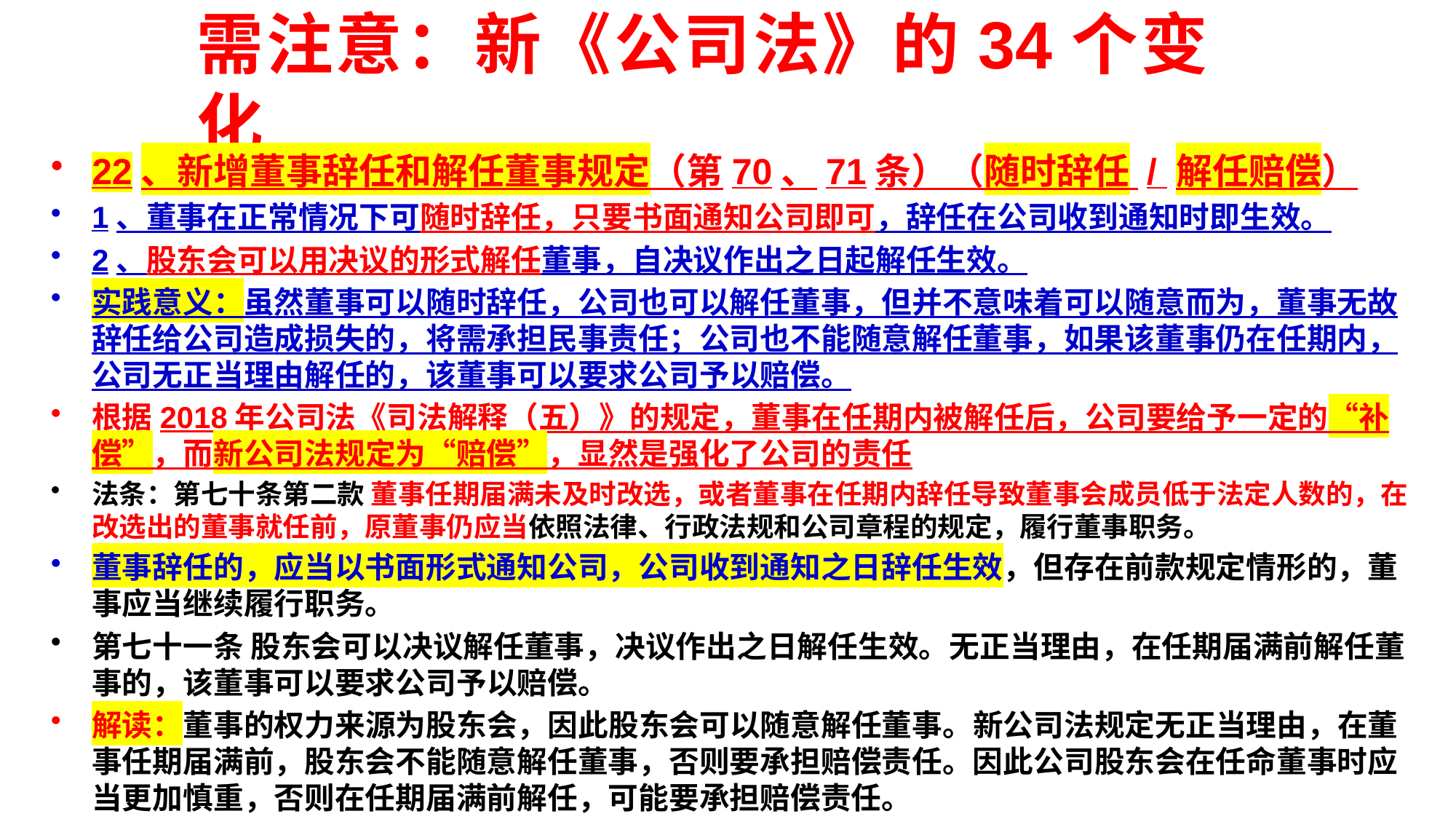

# 需注意：新《公司法》的34个变化
22、新增董事辞任和解任董事规定（第70、71条）（随时辞任 / 解任赔偿）
1、董事在正常情况下可随时辞任，只要书面通知公司即可，辞任在公司收到通知时即生效。
2、股东会可以用决议的形式解任董事，自决议作出之日起解任生效。
实践意义：虽然董事可以随时辞任，公司也可以解任董事，但并不意味着可以随意而为，董事无故辞任给公司造成损失的，将需承担民事责任；公司也不能随意解任董事，如果该董事仍在任期内，公司无正当理由解任的，该董事可以要求公司予以赔偿。
根据2018年公司法《司法解释（五）》的规定，董事在任期内被解任后，公司要给予一定的“补偿”，而新公司法规定为“赔偿”，显然是强化了公司的责任
法条：第七十条第二款 董事任期届满未及时改选，或者董事在任期内辞任导致董事会成员低于法定人数的，在改选出的董事就任前，原董事仍应当依照法律、行政法规和公司章程的规定，履行董事职务。
董事辞任的，应当以书面形式通知公司，公司收到通知之日辞任生效，但存在前款规定情形的，董事应当继续履行职务。
第七十一条 股东会可以决议解任董事，决议作出之日解任生效。无正当理由，在任期届满前解任董事的，该董事可以要求公司予以赔偿。
解读：董事的权力来源为股东会，因此股东会可以随意解任董事。新公司法规定无正当理由，在董事任期届满前，股东会不能随意解任董事，否则要承担赔偿责任。因此公司股东会在任命董事时应当更加慎重，否则在任期届满前解任，可能要承担赔偿责任。